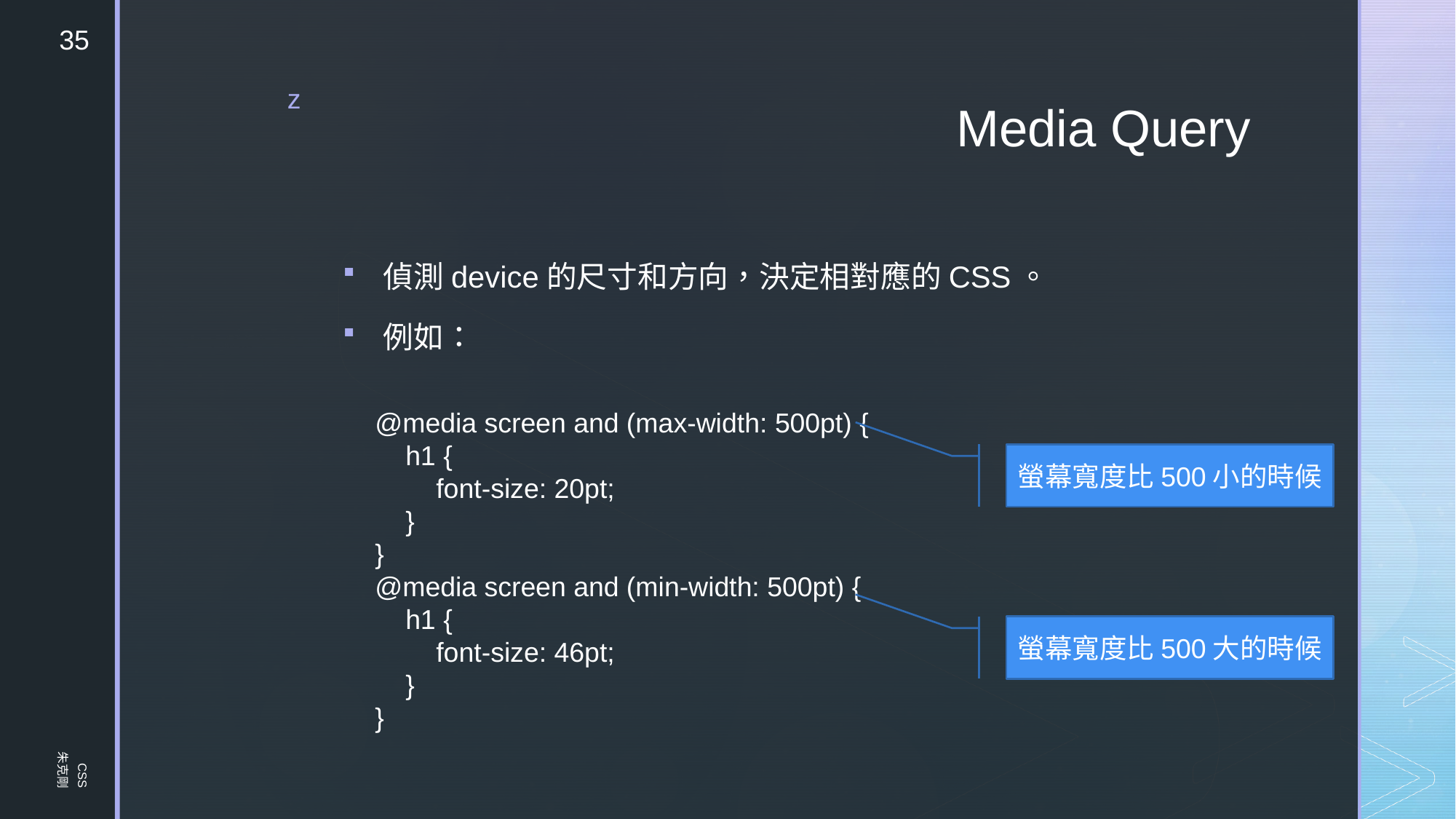

35
# Media Query
偵測device的尺寸和方向，決定相對應的CSS。
例如：
@media screen and (max-width: 500pt) {
    h1 {
        font-size: 20pt;
    }
}
@media screen and (min-width: 500pt) {
    h1 {
        font-size: 46pt;
    }
}
CSS
螢幕寬度比500小的時候
螢幕寬度比500大的時候
朱克剛